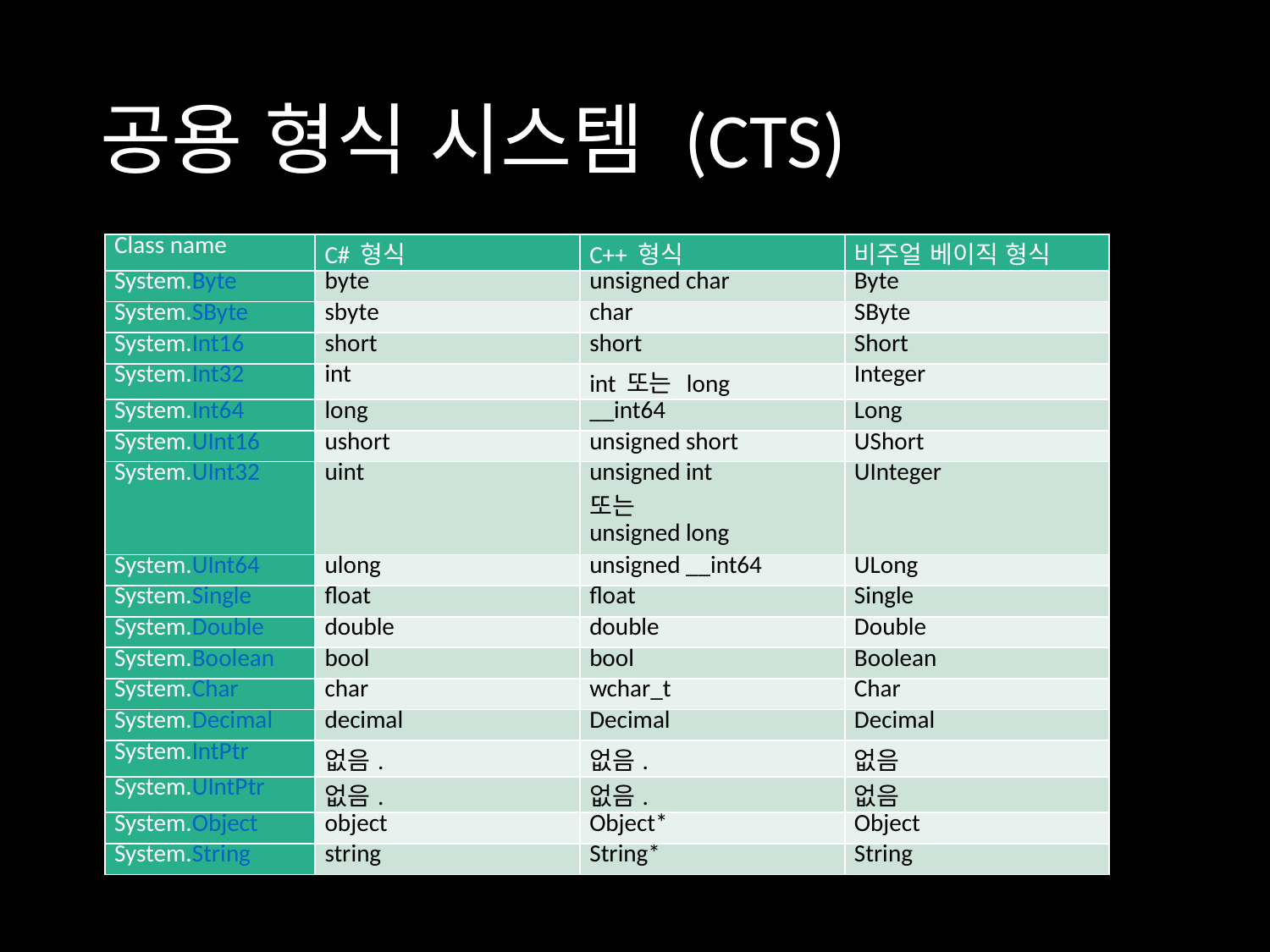

# 공용 형식 시스템 (CTS)
| Class name | C# 형식 | C++ 형식 | 비주얼 베이직 형식 |
| --- | --- | --- | --- |
| System.Byte | byte | unsigned char | Byte |
| System.SByte | sbyte | char | SByte |
| System.Int16 | short | short | Short |
| System.Int32 | int | int 또는 long | Integer |
| System.Int64 | long | \_\_int64 | Long |
| System.UInt16 | ushort | unsigned short | UShort |
| System.UInt32 | uint | unsigned int 또는 unsigned long | UInteger |
| System.UInt64 | ulong | unsigned \_\_int64 | ULong |
| System.Single | float | float | Single |
| System.Double | double | double | Double |
| System.Boolean | bool | bool | Boolean |
| System.Char | char | wchar\_t | Char |
| System.Decimal | decimal | Decimal | Decimal |
| System.IntPtr | 없음. | 없음. | 없음 |
| System.UIntPtr | 없음. | 없음. | 없음 |
| System.Object | object | Object\* | Object |
| System.String | string | String\* | String |